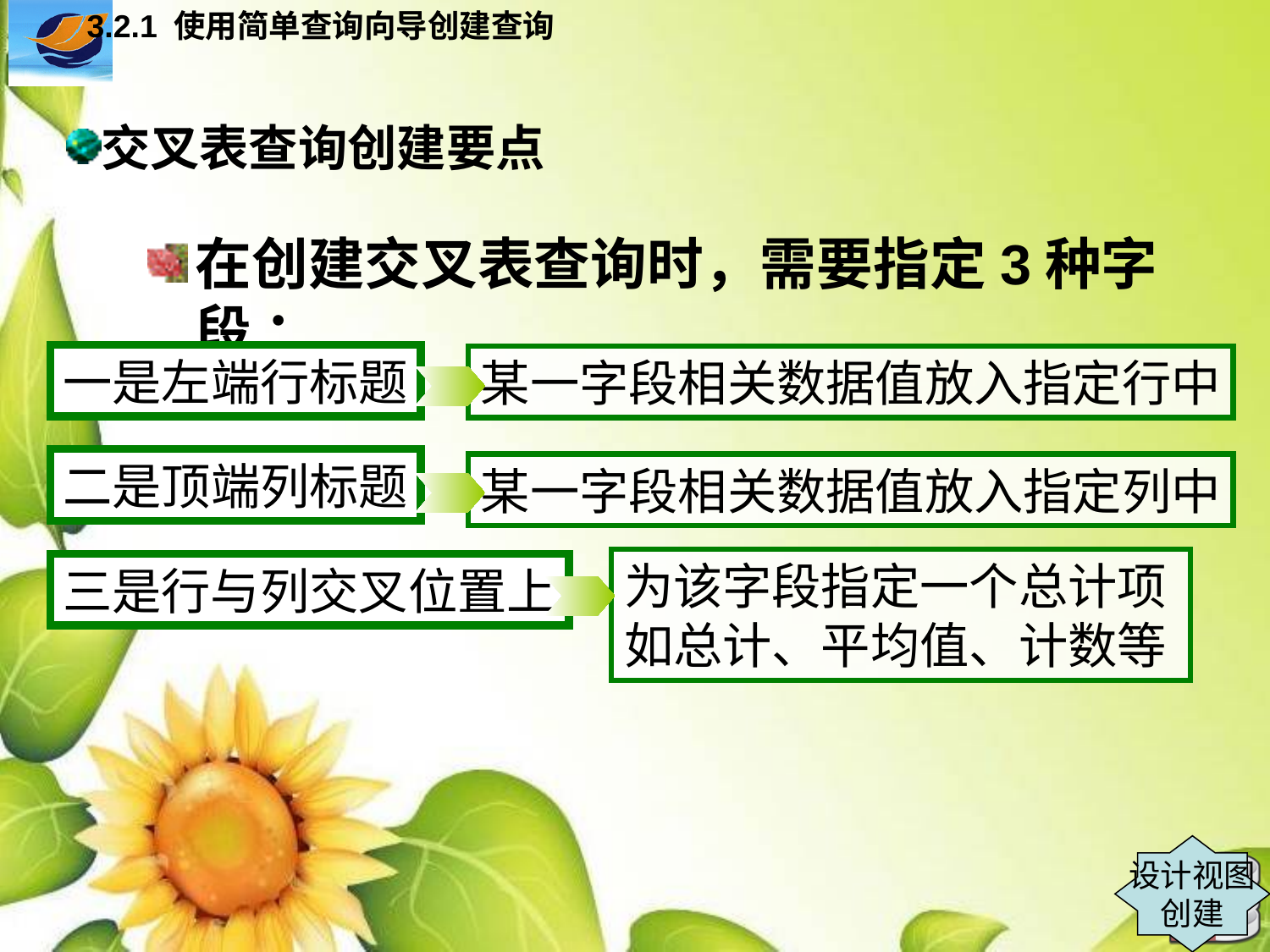

3.2.1 使用简单查询向导创建查询
# 交叉表查询创建要点
在创建交叉表查询时，需要指定3种字段 ：

一是左端行标题
某一字段相关数据值放入指定行中

二是顶端列标题
某一字段相关数据值放入指定列中

为该字段指定一个总计项
如总计、平均值、计数等
三是行与列交叉位置上

设计视图
创建